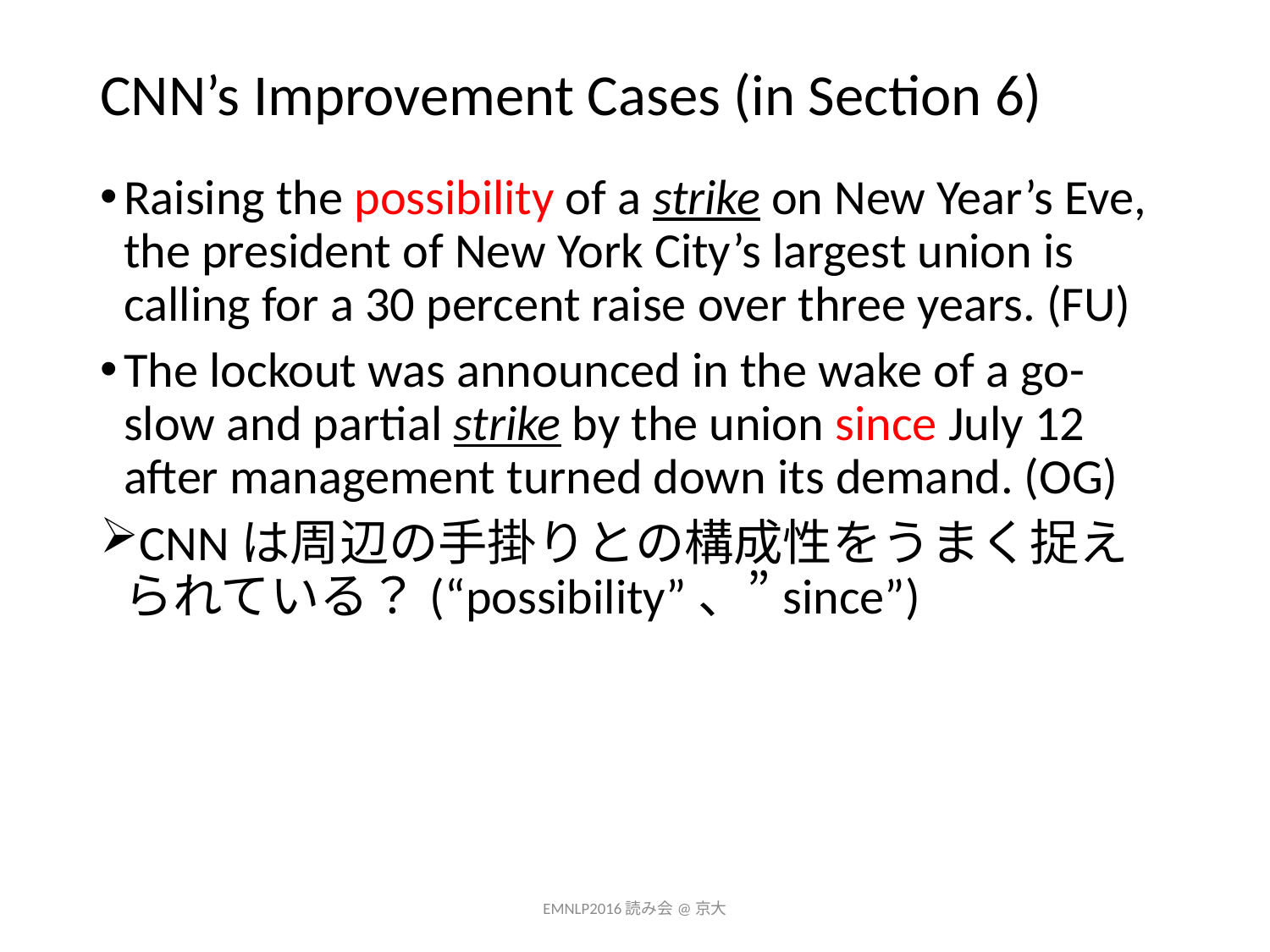

# CNN’s Improvement Cases (in Section 6)
Raising the possibility of a strike on New Year’s Eve, the president of New York City’s largest union is calling for a 30 percent raise over three years. (FU)
The lockout was announced in the wake of a go-slow and partial strike by the union since July 12 after management turned down its demand. (OG)
CNNは周辺の手掛りとの構成性をうまく捉えられている？(“possibility”、”since”)

EMNLP2016読み会@京大